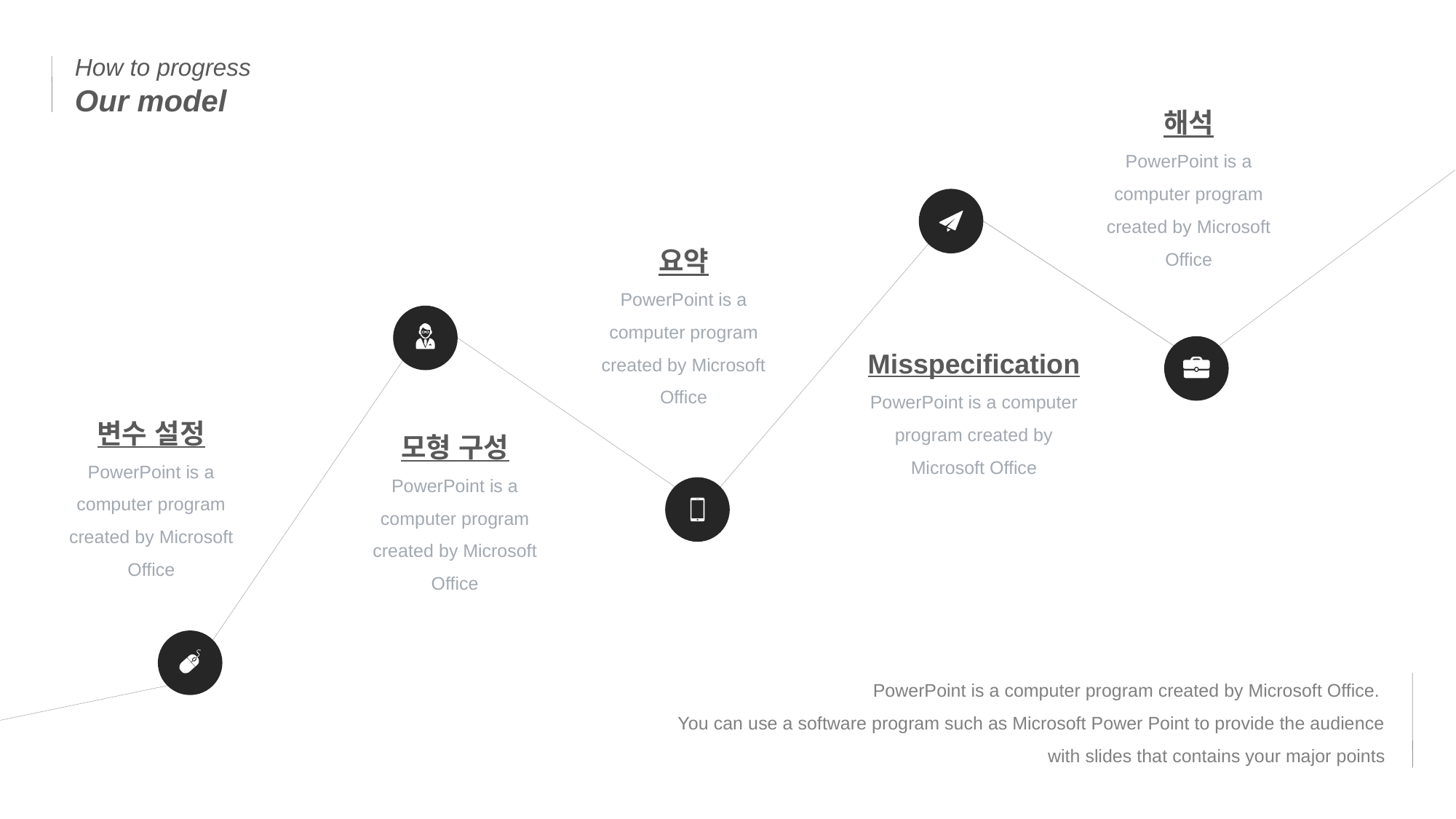

How to progress
Our model
해석
PowerPoint is a computer program created by Microsoft Office

요약
PowerPoint is a computer program created by Microsoft Office

Misspecification
PowerPoint is a computer program created by Microsoft Office

변수 설정
PowerPoint is a computer program created by Microsoft Office
모형 구성
PowerPoint is a computer program created by Microsoft Office

PowerPoint is a computer program created by Microsoft Office.
You can use a software program such as Microsoft Power Point to provide the audience with slides that contains your major points